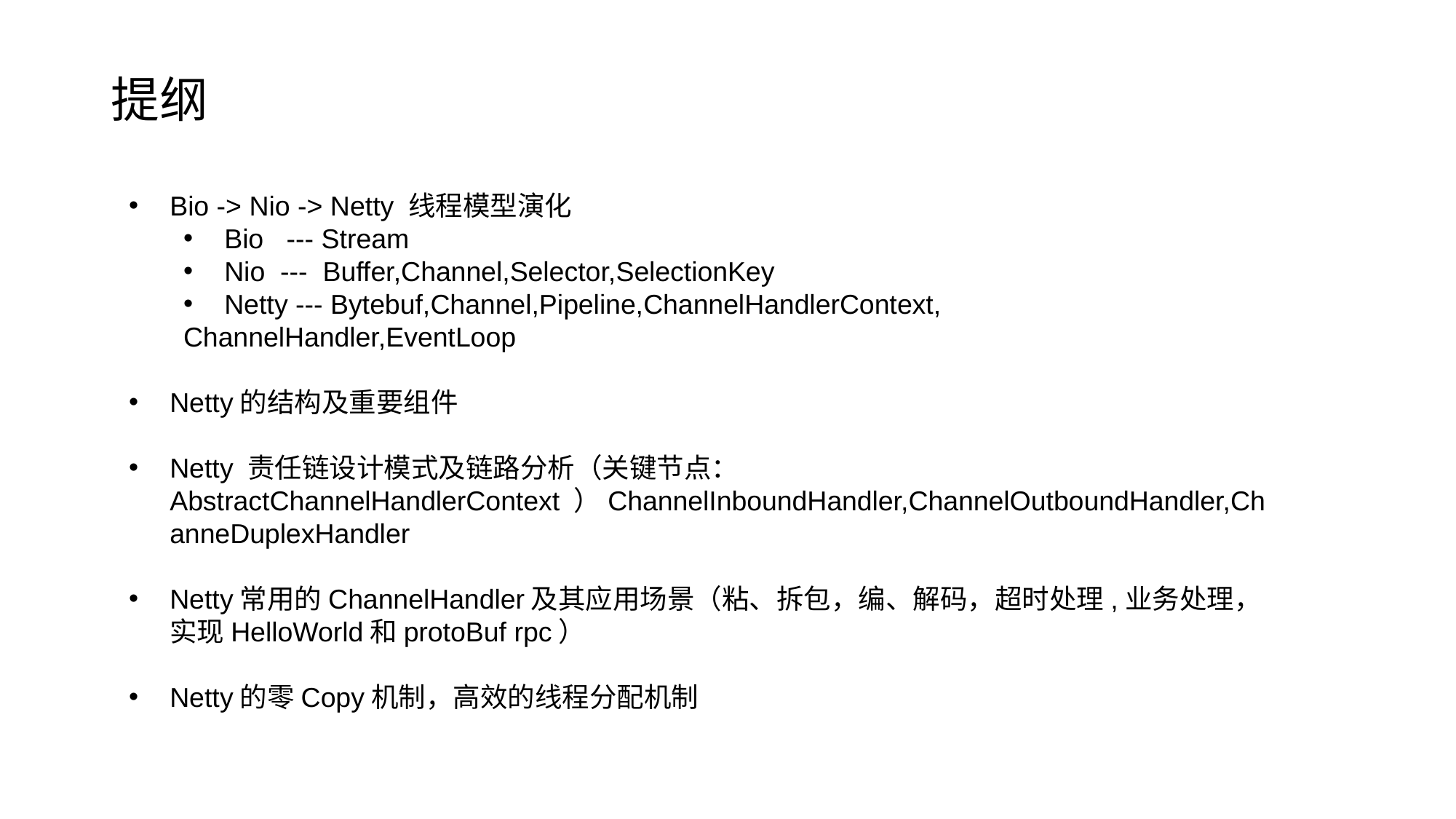

# 提纲
Bio -> Nio -> Netty 线程模型演化
Bio   --- Stream
Nio  ---  Buffer,Channel,Selector,SelectionKey
Netty --- Bytebuf,Channel,Pipeline,ChannelHandlerContext,
ChannelHandler,EventLoop

Netty的结构及重要组件

Netty 责任链设计模式及链路分析（关键节点：AbstractChannelHandlerContext ）ChannelInboundHandler,ChannelOutboundHandler,ChanneDuplexHandler

Netty常用的ChannelHandler及其应用场景（粘、拆包，编、解码，超时处理,业务处理，实现HelloWorld和protoBuf rpc）

Netty的零Copy机制，高效的线程分配机制